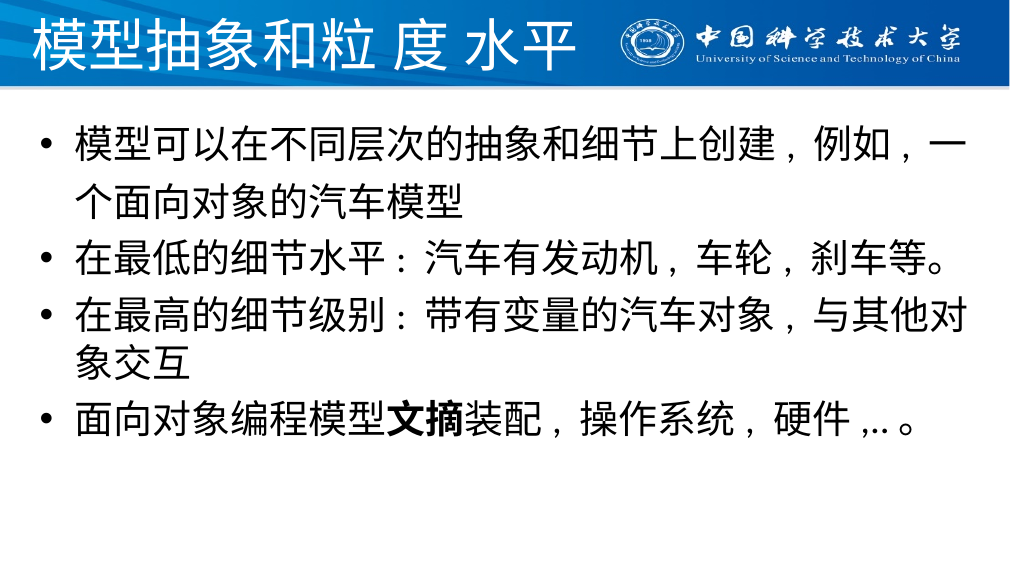

# 模型抽象和粒 度 水平
模型可以在不同层次的抽象和细节上创建, 例如, 一个面向对象的汽车模型
在最低的细节水平: 汽车有发动机, 车轮, 刹车等。
在最高的细节级别: 带有变量的汽车对象, 与其他对象交互
面向对象编程模型文摘装配, 操作系统, 硬件,..。